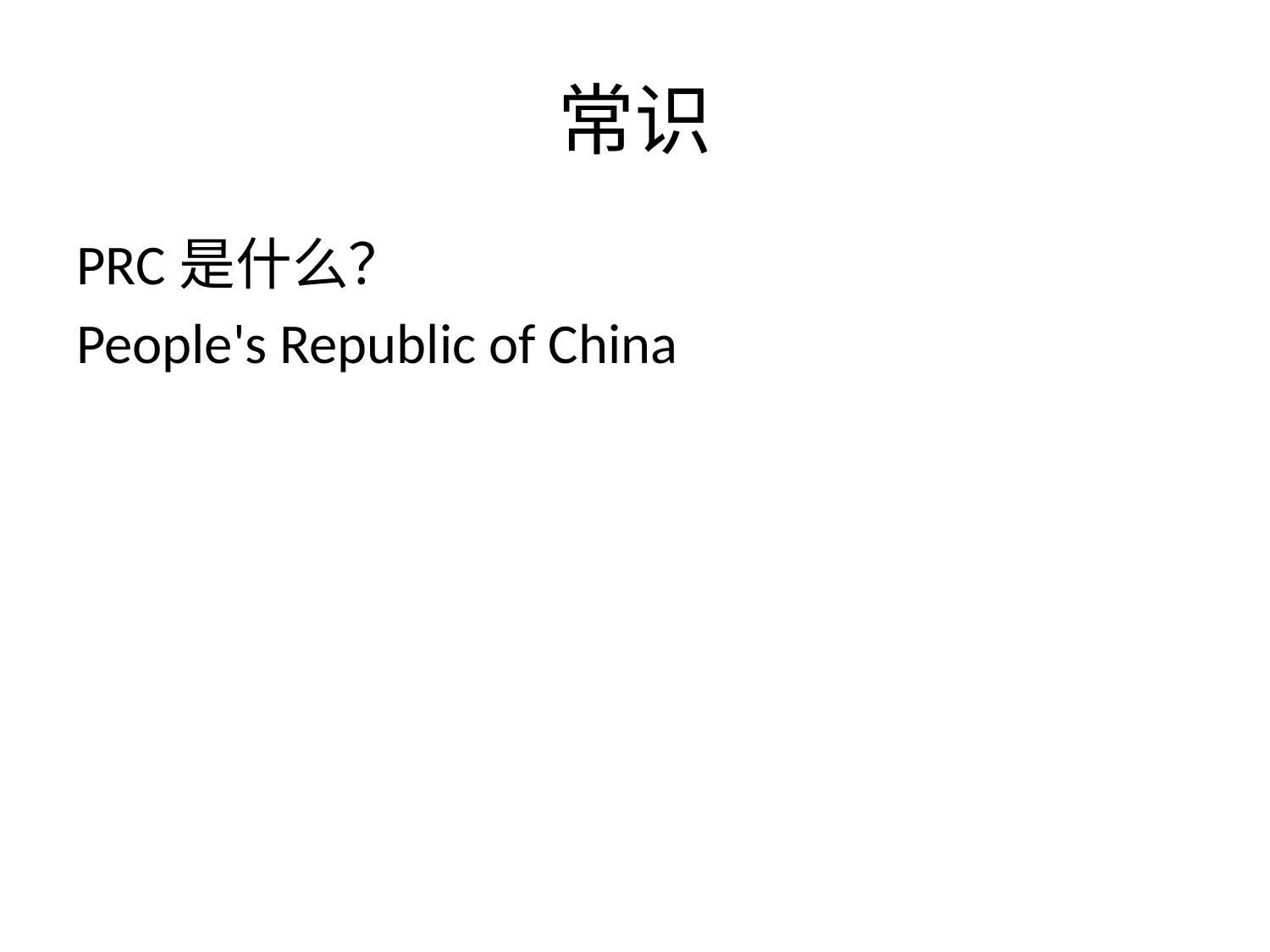

# 常识
PRC是什么？
People's Republic of China